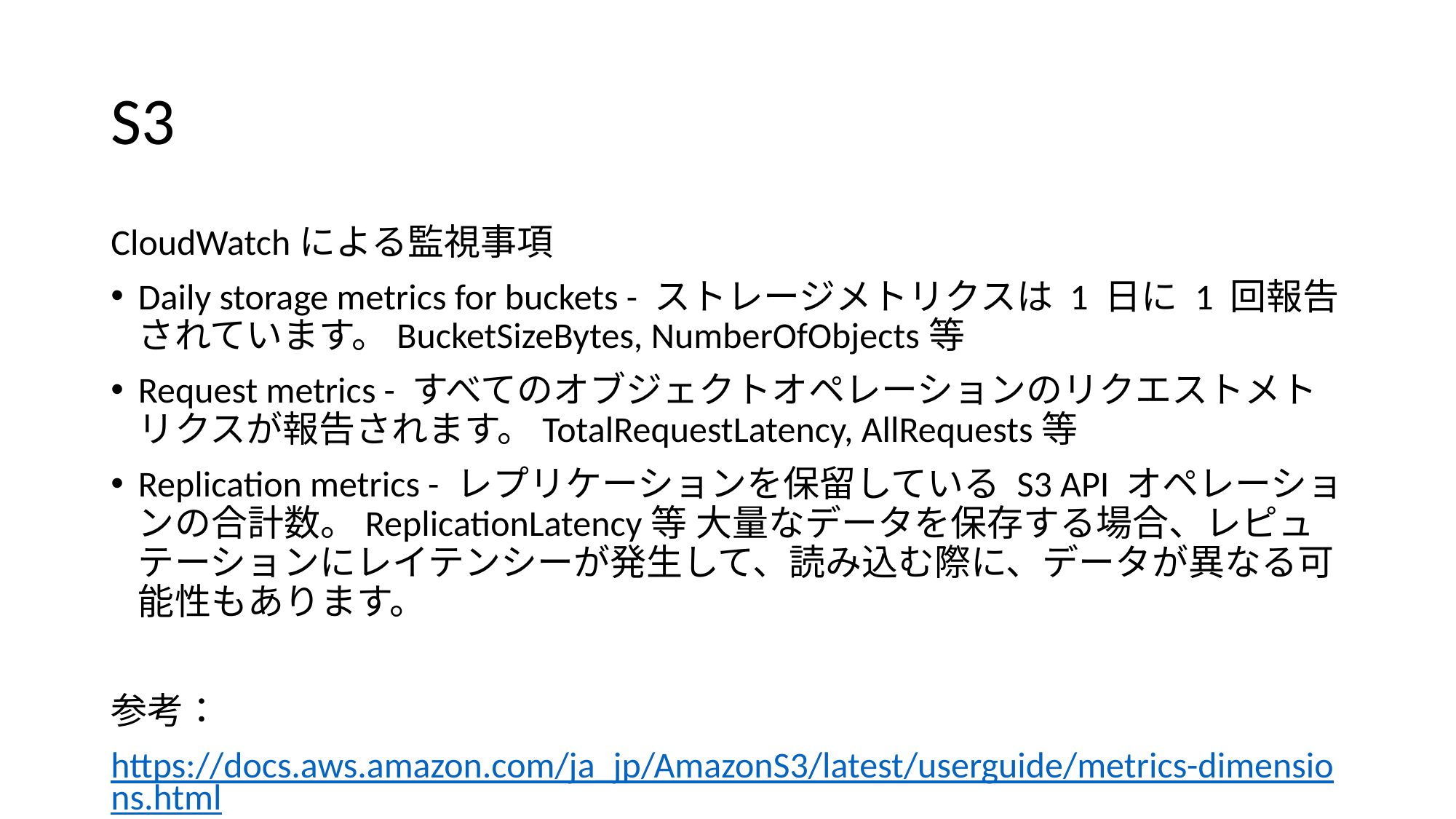

# S3
CloudWatchによる監視事項
Daily storage metrics for buckets - ストレージメトリクスは 1 日に 1 回報告されています。BucketSizeBytes, NumberOfObjects等
Request metrics - すべてのオブジェクトオペレーションのリクエストメトリクスが報告されます。TotalRequestLatency, AllRequests等
Replication metrics - レプリケーションを保留している S3 API オペレーションの合計数。ReplicationLatency等 大量なデータを保存する場合、レピュテーションにレイテンシーが発生して、読み込む際に、データが異なる可能性もあります。

参考：
https://docs.aws.amazon.com/ja_jp/AmazonS3/latest/userguide/metrics-dimensions.html